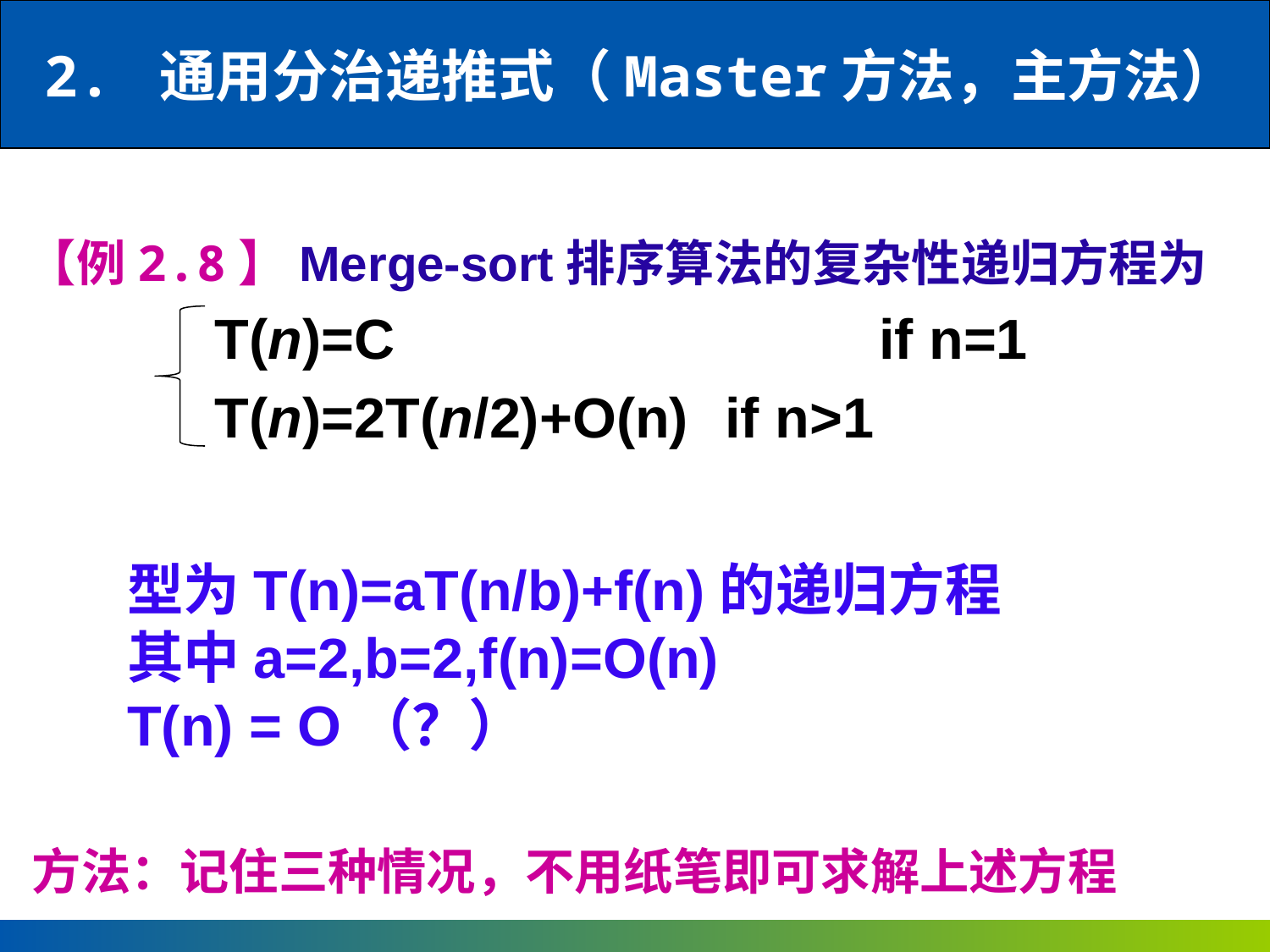

2. 通用分治递推式（Master方法，主方法）
【例2.8】Merge-sort排序算法的复杂性递归方程为
            T(n)=C         	                   if n=1
            T(n)=2T(n/2)+O(n) 	 if n>1

型为T(n)=aT(n/b)+f(n)的递归方程
其中a=2,b=2,f(n)=O(n)
T(n) = O（？）
方法：记住三种情况，不用纸笔即可求解上述方程